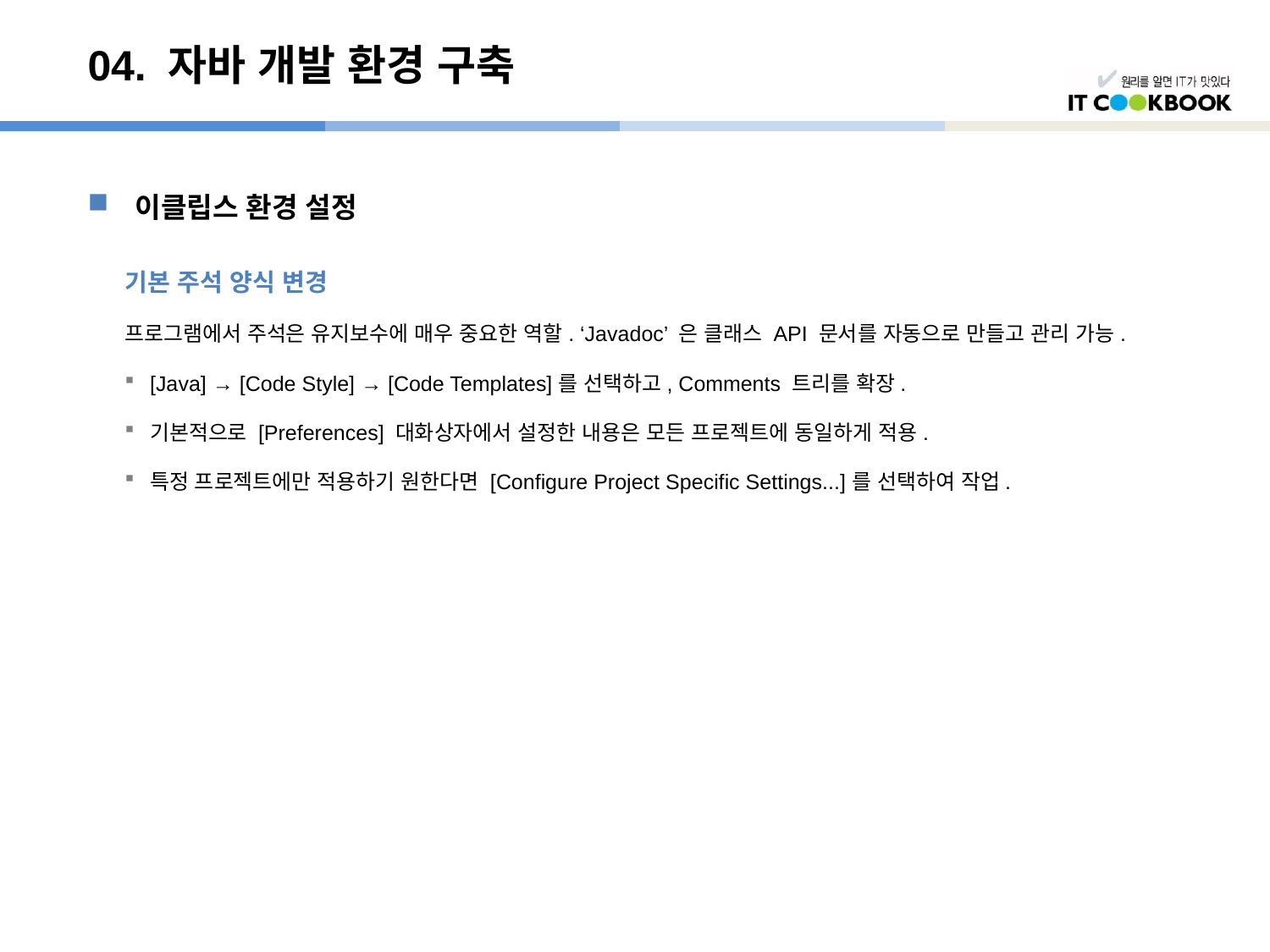

# 04. 자바 개발 환경 구축
이클립스 환경 설정
기본 주석 양식 변경
프로그램에서 주석은 유지보수에 매우 중요한 역할. ‘Javadoc’ 은 클래스 API 문서를 자동으로 만들고 관리 가능.
[Java] → [Code Style] → [Code Templates]를 선택하고, Comments 트리를 확장.
기본적으로 [Preferences] 대화상자에서 설정한 내용은 모든 프로젝트에 동일하게 적용.
특정 프로젝트에만 적용하기 원한다면 [Configure Project Specific Settings...]를 선택하여 작업.